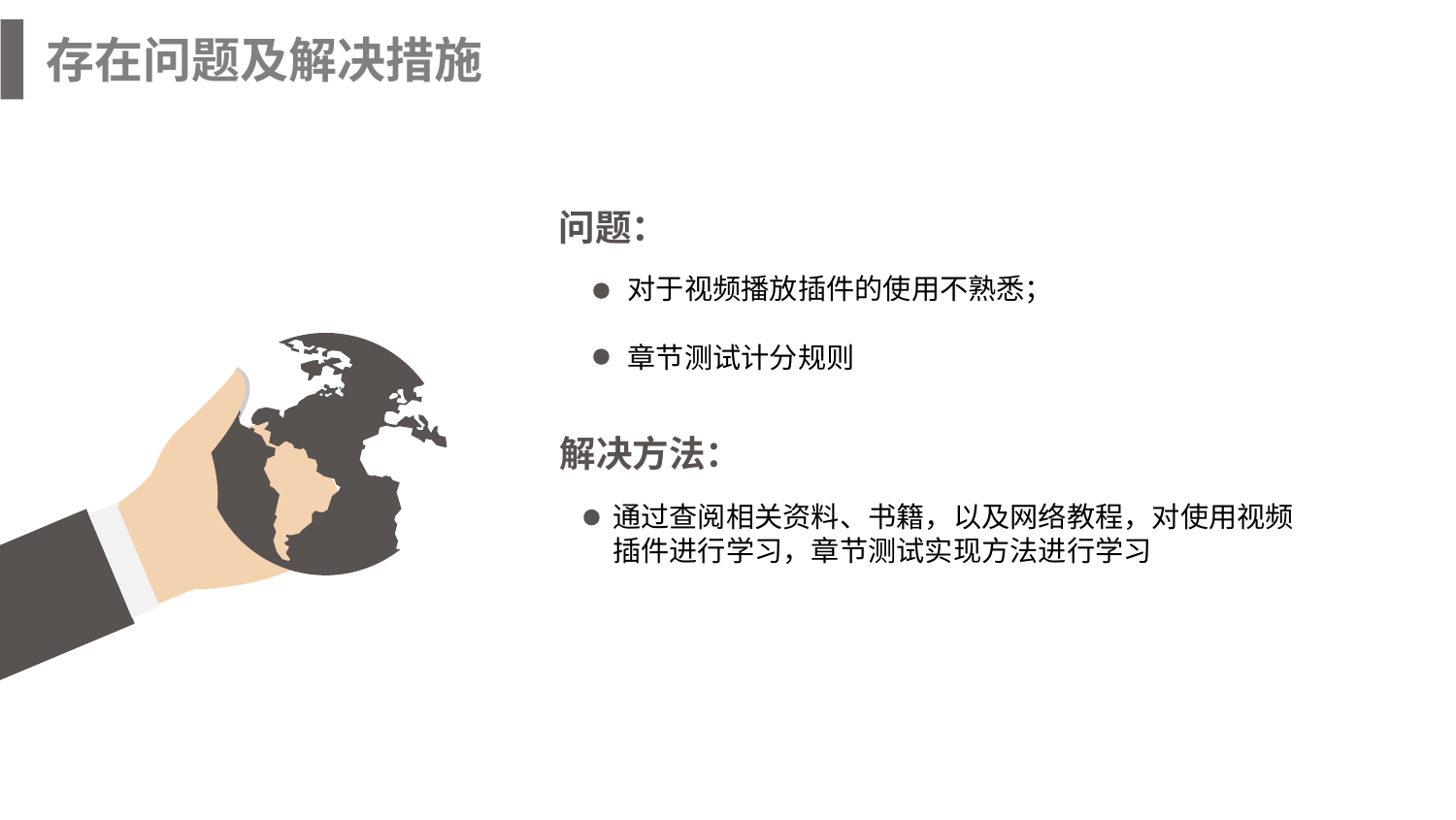

存在问题及解决措施
问题：
对于视频播放插件的使用不熟悉；

章节测试计分规则

解决方法：
通过查阅相关资料、书籍，以及网络教程，对使用视频插件进行学习，章节测试实现方法进行学习